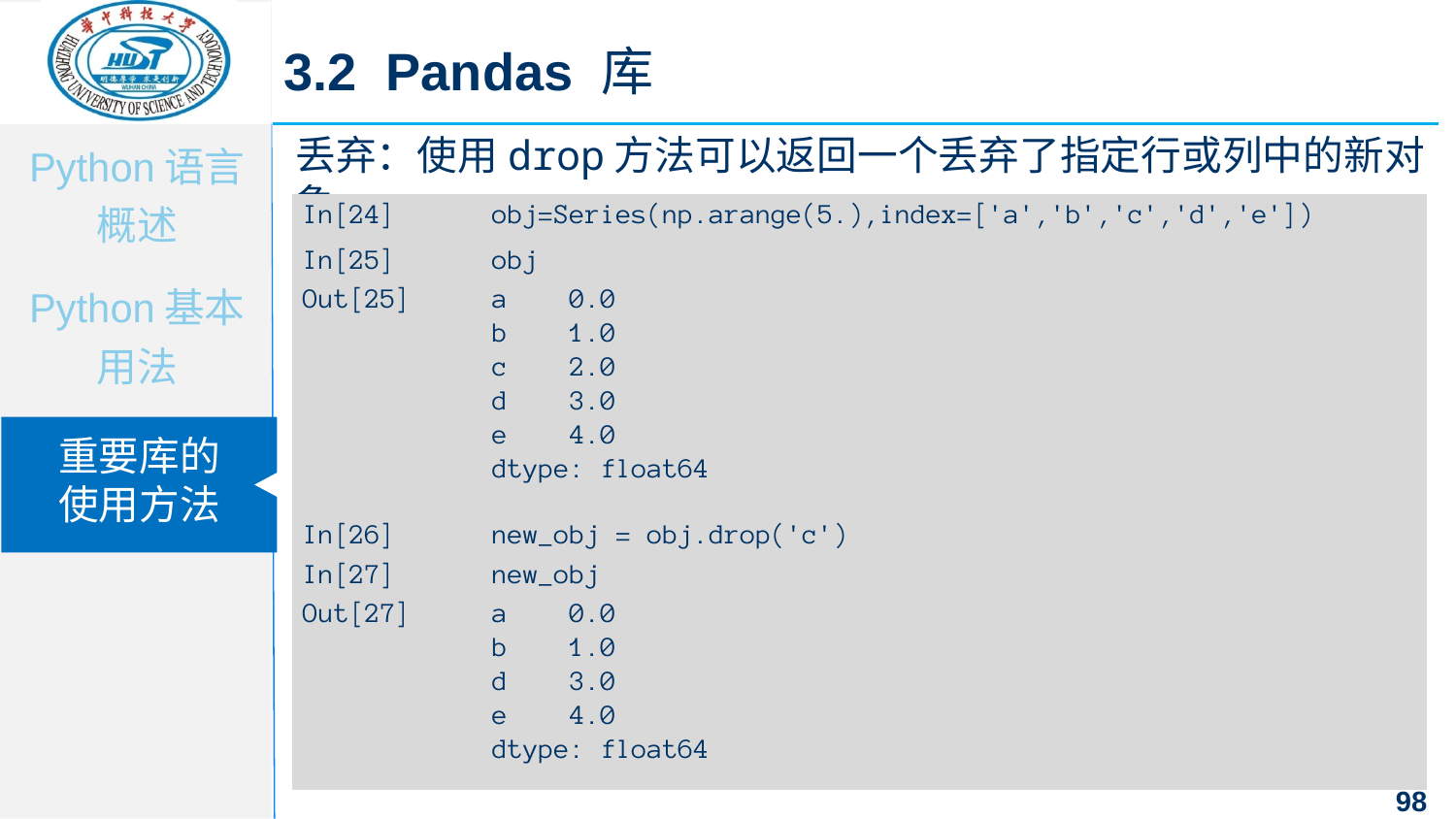

3.2  Pandas 库
丢弃：使用drop方法可以返回一个丢弃了指定行或列中的新对象
| In[24] | obj=Series(np.arange(5.),index=['a','b','c','d','e']) |
| --- | --- |
| In[25] | obj |
| Out[25] | a 0.0 b 1.0 c 2.0 d 3.0 e 4.0 dtype: float64 |
| In[26] | new\_obj = obj.drop('c') |
| In[27] | new\_obj |
| Out[27] | a 0.0 b 1.0 d 3.0 e 4.0 dtype: float64 |